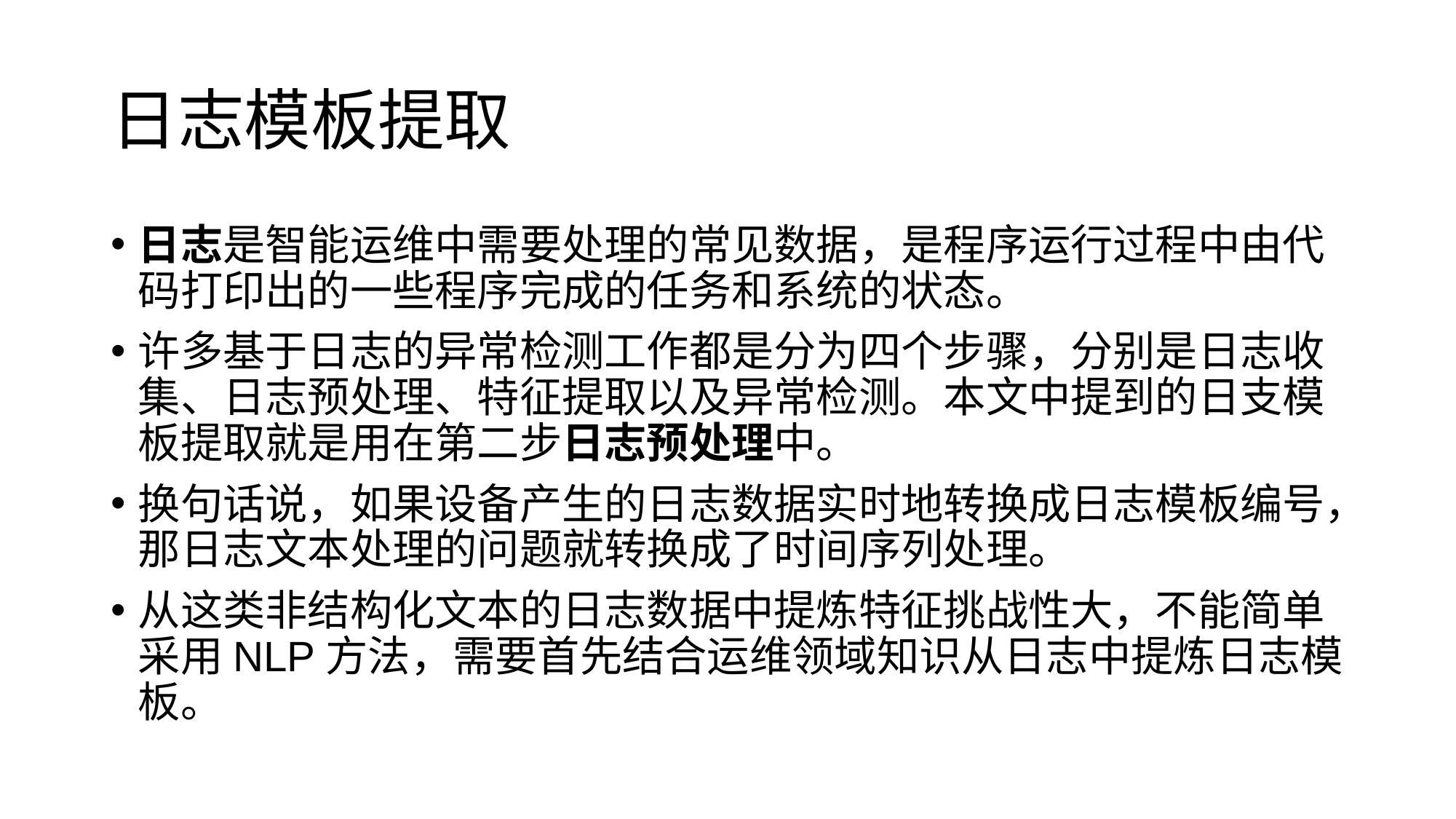

# 日志模板提取
日志是智能运维中需要处理的常见数据，是程序运行过程中由代码打印出的一些程序完成的任务和系统的状态。
许多基于日志的异常检测工作都是分为四个步骤，分别是日志收集、日志预处理、特征提取以及异常检测。本文中提到的日支模板提取就是用在第二步日志预处理中。
换句话说，如果设备产生的日志数据实时地转换成日志模板编号，那日志文本处理的问题就转换成了时间序列处理。
从这类非结构化文本的日志数据中提炼特征挑战性大，不能简单采用NLP方法，需要首先结合运维领域知识从日志中提炼日志模板。